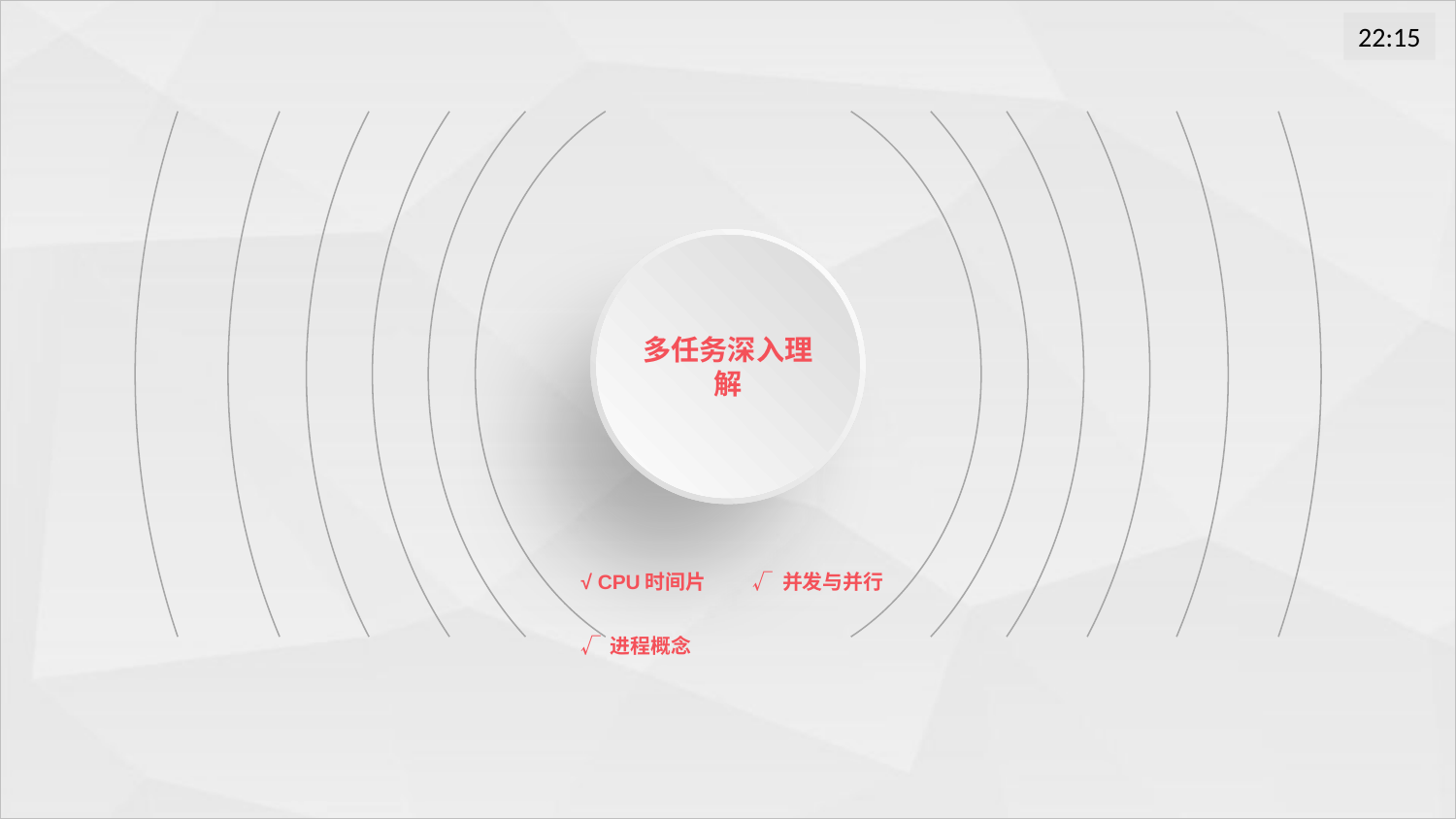

多任务深入理解
√ CPU时间片
√ 并发与并行
√ 进程概念